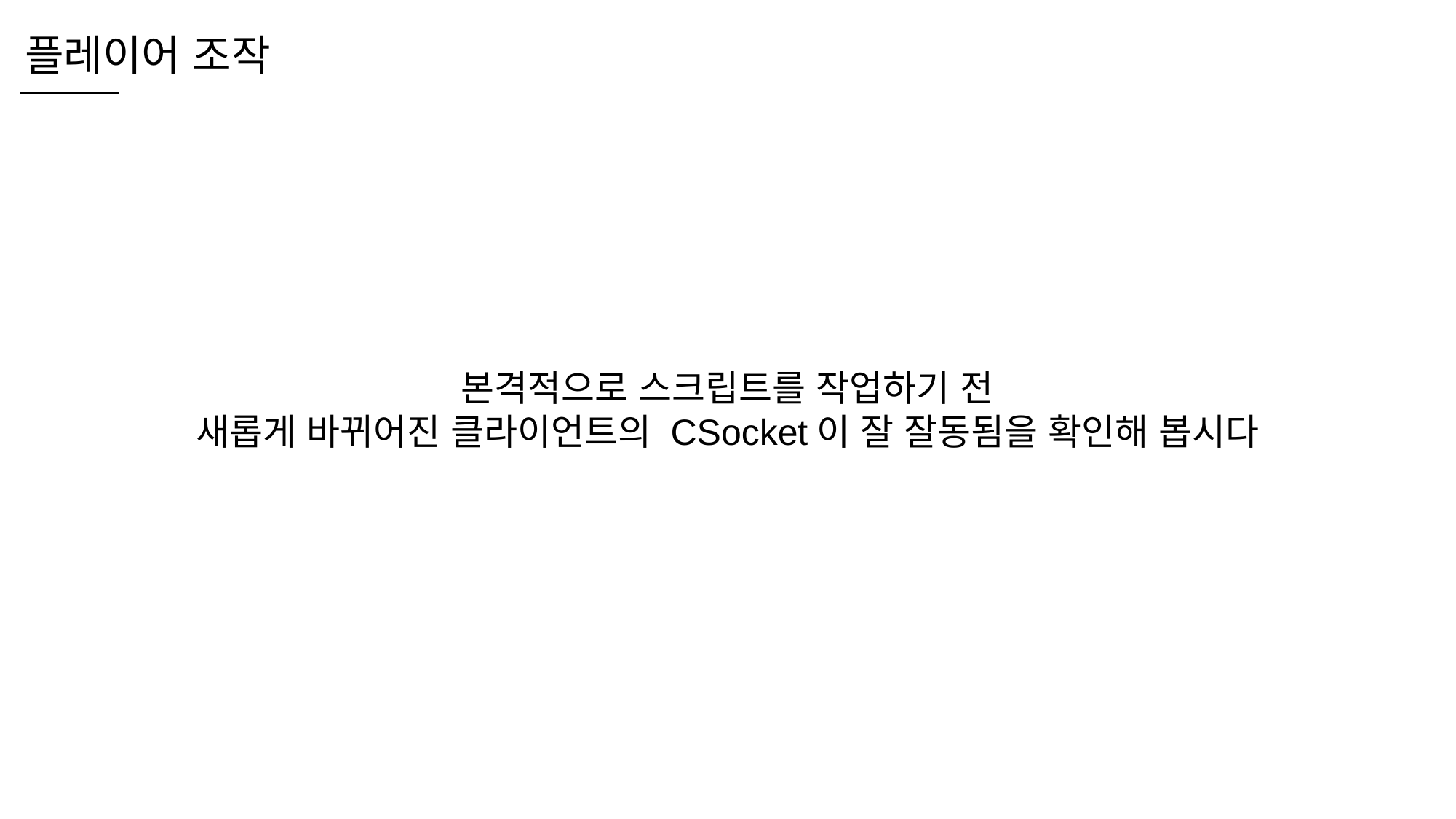

플레이어 조작
본격적으로 스크립트를 작업하기 전
새롭게 바뀌어진 클라이언트의 CSocket이 잘 잘동됨을 확인해 봅시다